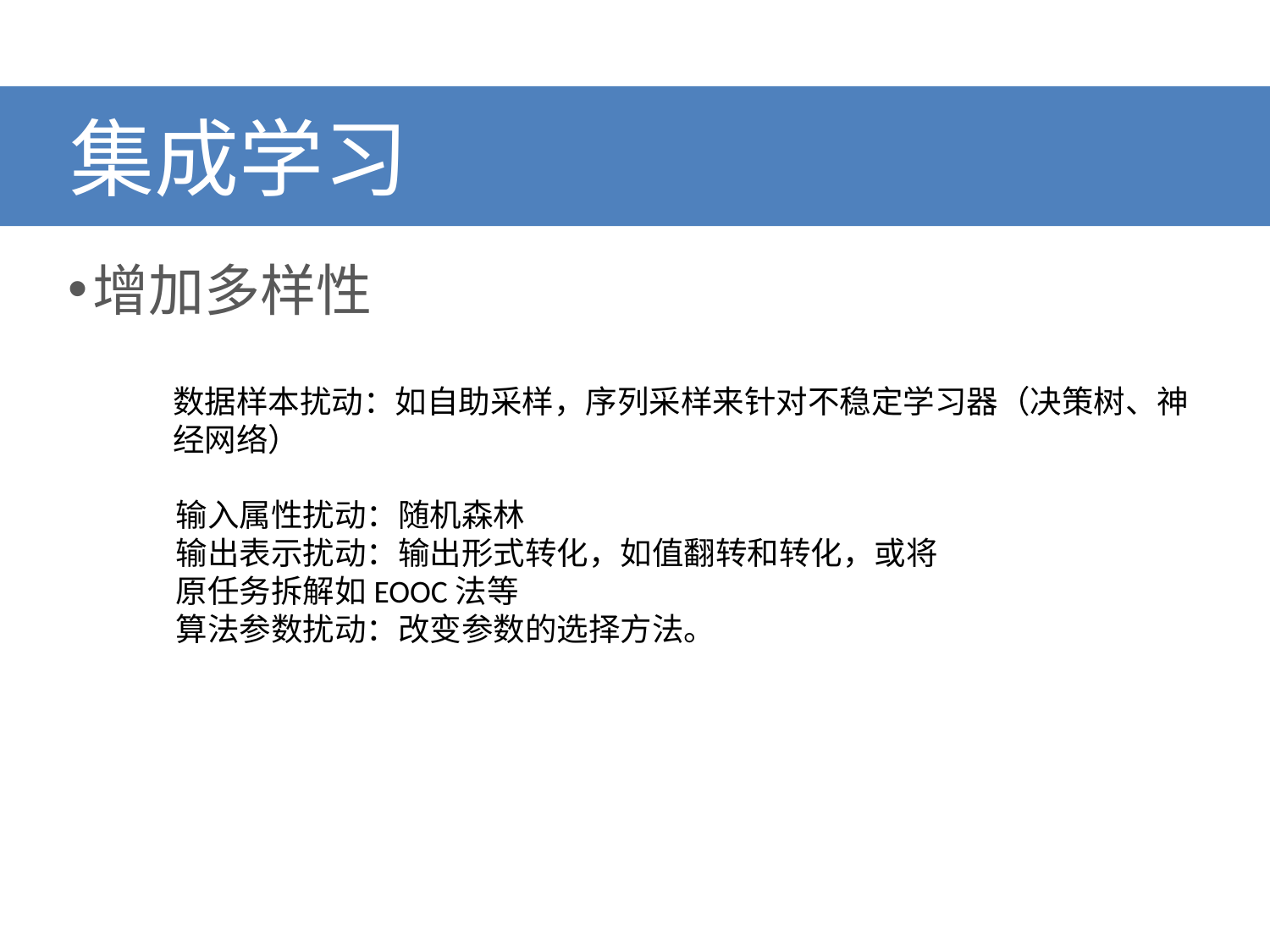

# 集成学习
增加多样性
数据样本扰动：如自助采样，序列采样来针对不稳定学习器（决策树、神经网络）
输入属性扰动：随机森林
输出表示扰动：输出形式转化，如值翻转和转化，或将原任务拆解如EOOC法等
算法参数扰动：改变参数的选择方法。